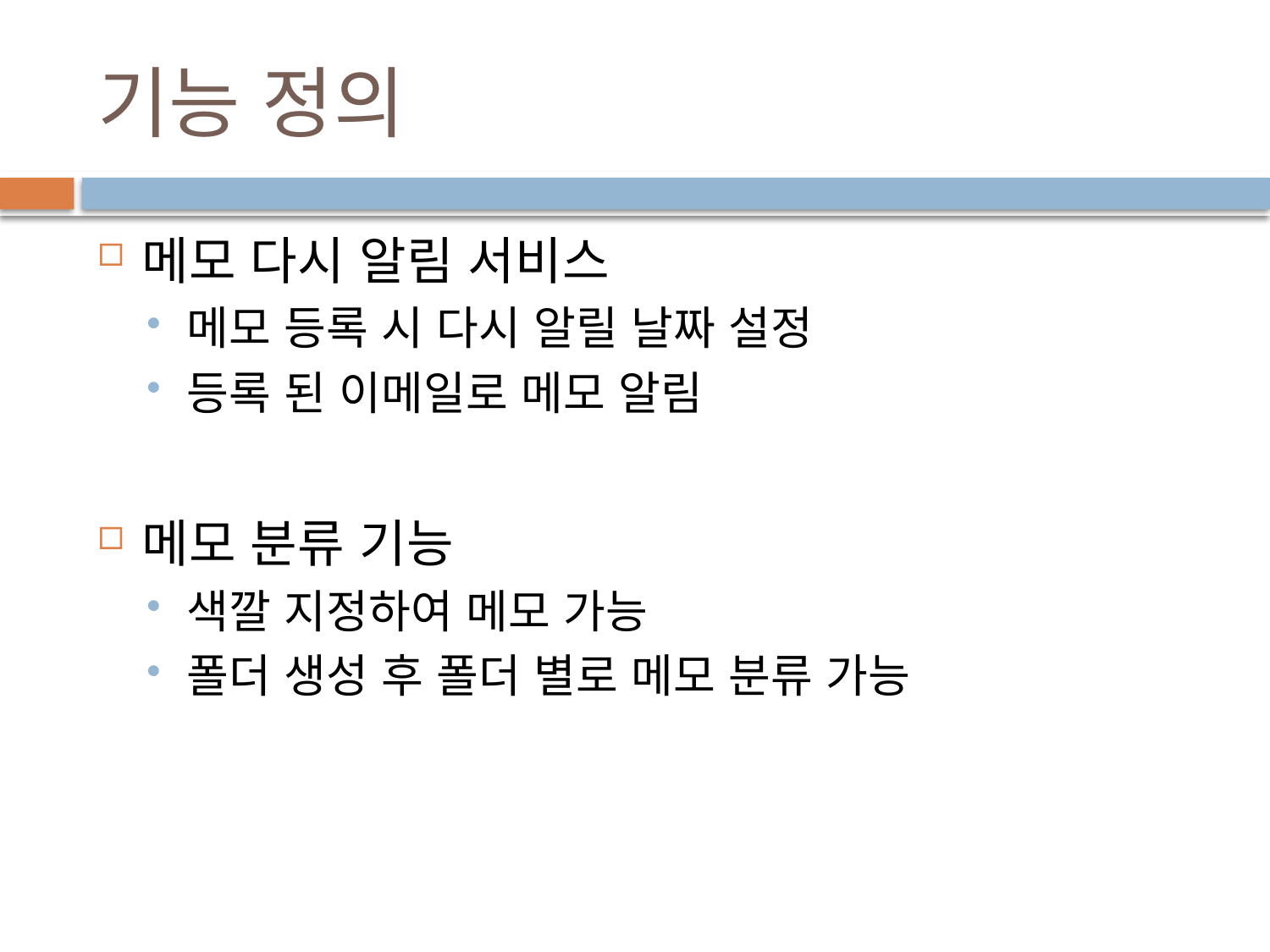

# 기능 정의
메모 다시 알림 서비스
메모 등록 시 다시 알릴 날짜 설정
등록 된 이메일로 메모 알림

메모 분류 기능
색깔 지정하여 메모 가능
폴더 생성 후 폴더 별로 메모 분류 가능